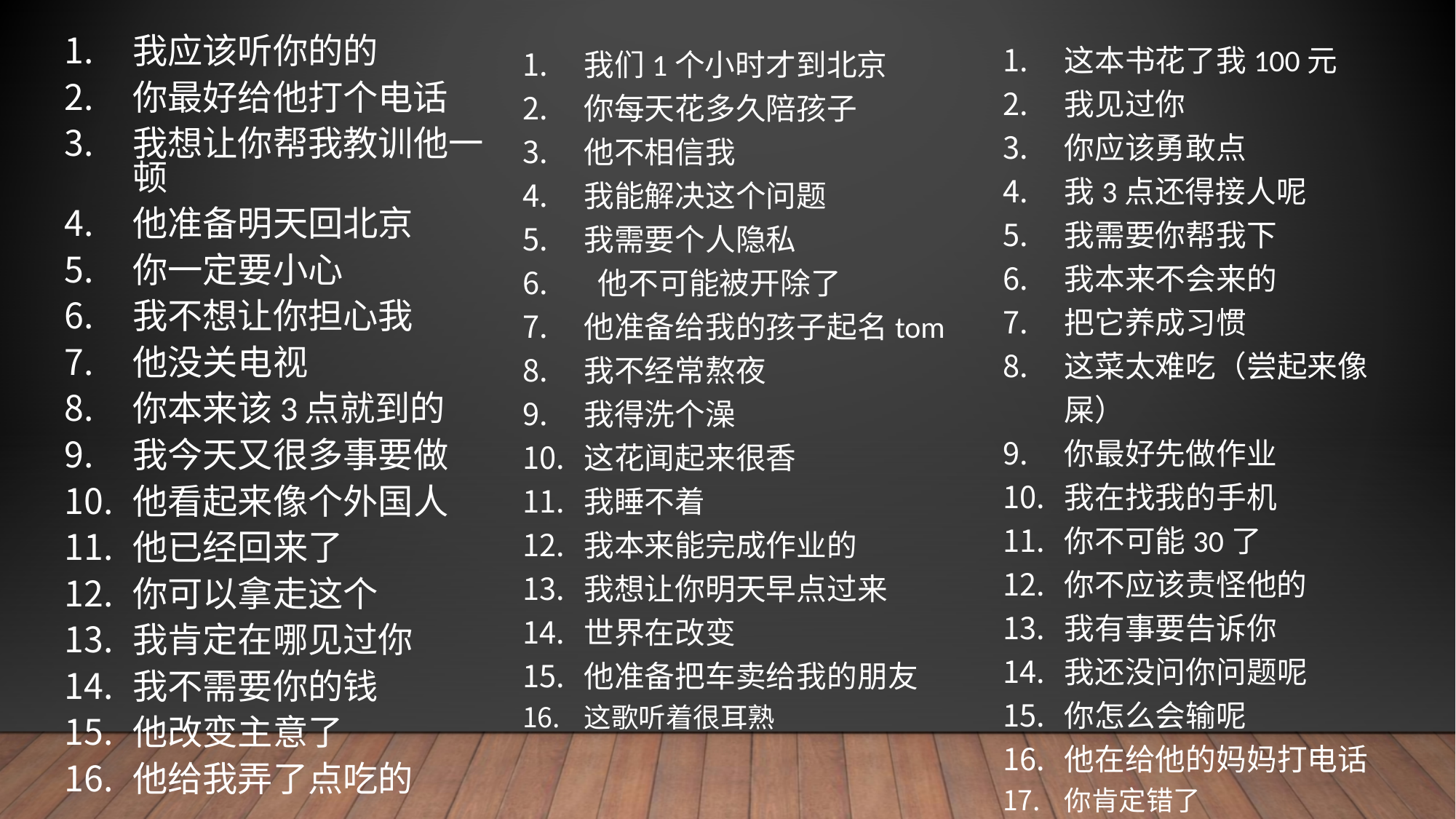

这本书花了我100元
我见过你
你应该勇敢点
我3点还得接人呢
我需要你帮我下
我本来不会来的
把它养成习惯
这菜太难吃（尝起来像屎）
你最好先做作业
我在找我的手机
你不可能30了
你不应该责怪他的
我有事要告诉你
我还没问你问题呢
你怎么会输呢
他在给他的妈妈打电话
你肯定错了
我应该听你的的
你最好给他打个电话
我想让你帮我教训他一顿
他准备明天回北京
你一定要小心
我不想让你担心我
他没关电视
你本来该3点就到的
我今天又很多事要做
他看起来像个外国人
他已经回来了
你可以拿走这个
我肯定在哪见过你
我不需要你的钱
他改变主意了
他给我弄了点吃的

我们1个小时才到北京
你每天花多久陪孩子
他不相信我
我能解决这个问题
我需要个人隐私
 他不可能被开除了
他准备给我的孩子起名tom
我不经常熬夜
我得洗个澡
这花闻起来很香
我睡不着
我本来能完成作业的
我想让你明天早点过来
世界在改变
他准备把车卖给我的朋友
这歌听着很耳熟